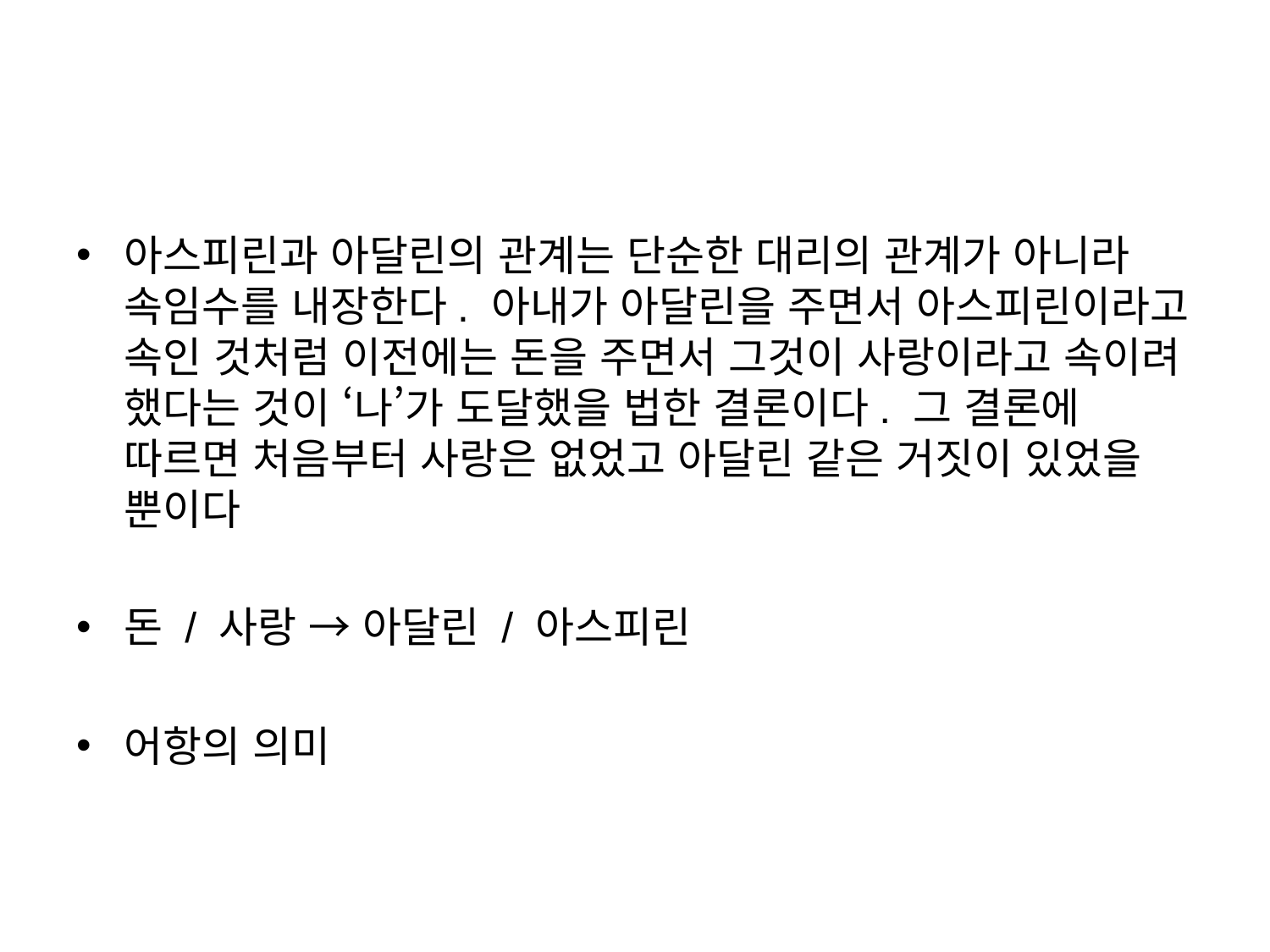

아스피린과 아달린의 관계는 단순한 대리의 관계가 아니라 속임수를 내장한다. 아내가 아달린을 주면서 아스피린이라고 속인 것처럼 이전에는 돈을 주면서 그것이 사랑이라고 속이려 했다는 것이 ‘나’가 도달했을 법한 결론이다. 그 결론에 따르면 처음부터 사랑은 없었고 아달린 같은 거짓이 있었을 뿐이다

돈 / 사랑 → 아달린 / 아스피린

어항의 의미